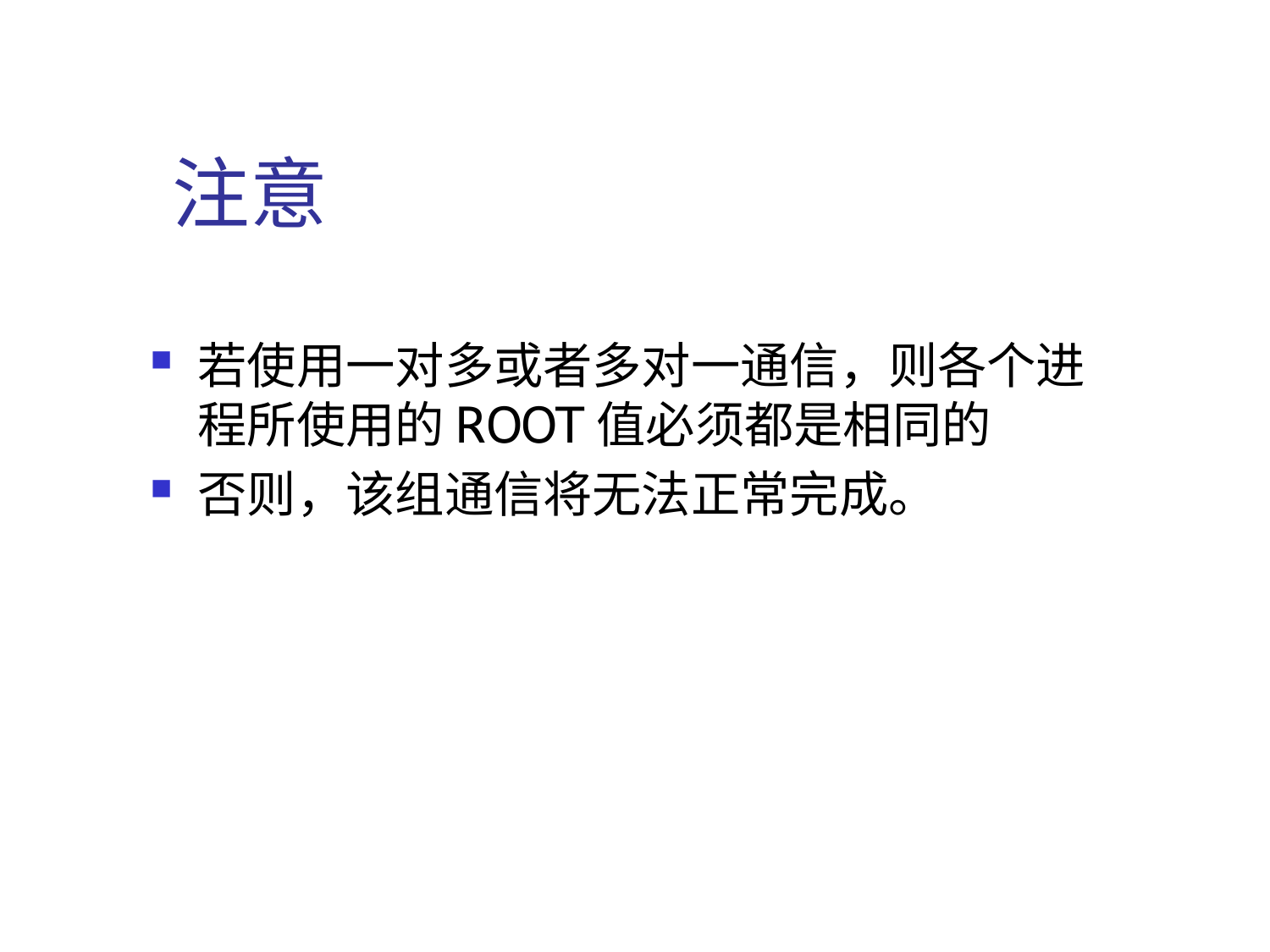

# 注意
若使用一对多或者多对一通信，则各个进程所使用的ROOT值必须都是相同的
否则，该组通信将无法正常完成。